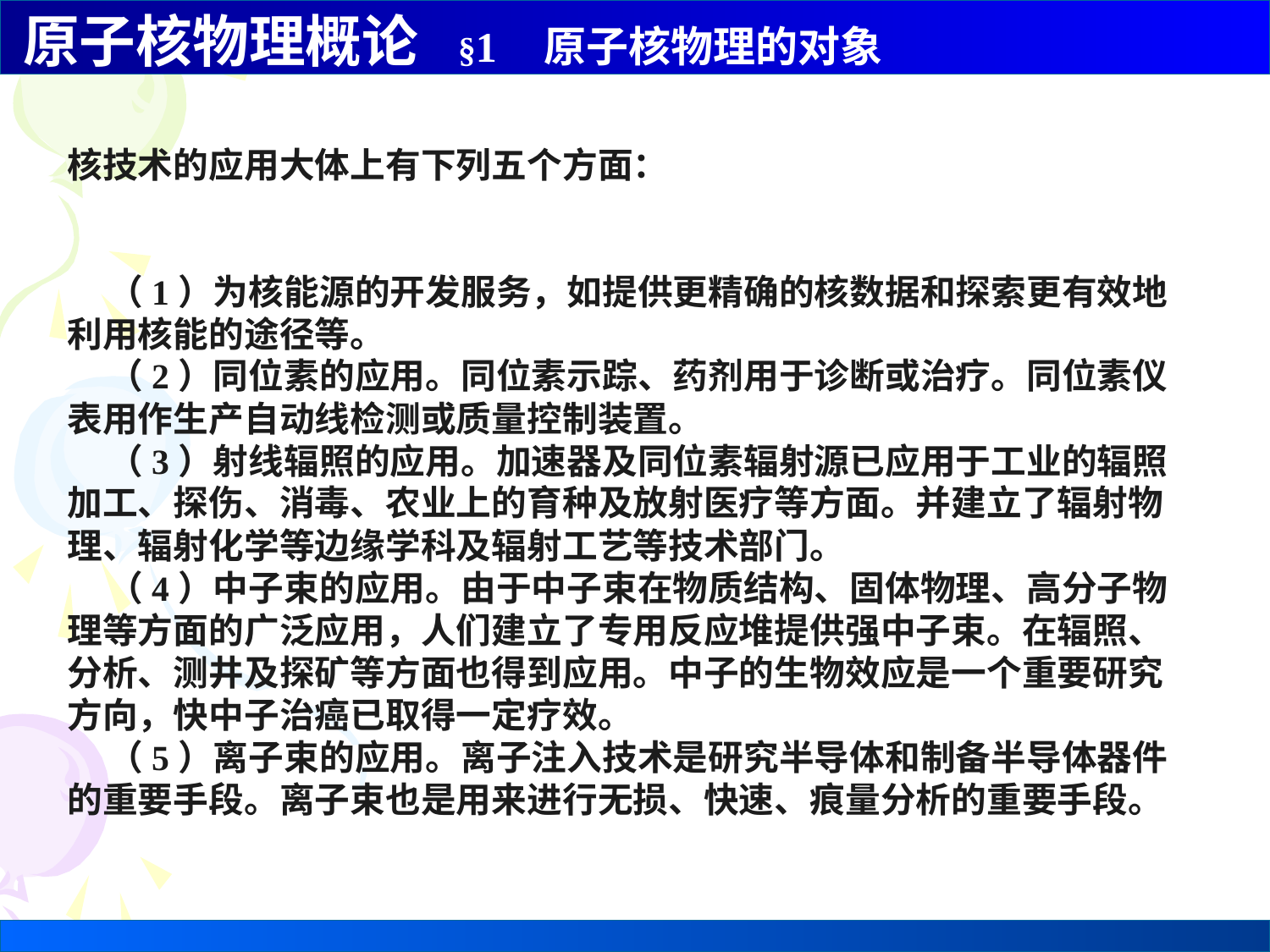

核技术的应用大体上有下列五个方面：

    （1）为核能源的开发服务，如提供更精确的核数据和探索更有效地利用核能的途径等。
    （2）同位素的应用。同位素示踪、药剂用于诊断或治疗。同位素仪表用作生产自动线检测或质量控制装置。
    （3）射线辐照的应用。加速器及同位素辐射源已应用于工业的辐照加工、探伤、消毒、农业上的育种及放射医疗等方面。并建立了辐射物理、辐射化学等边缘学科及辐射工艺等技术部门。
    （4）中子束的应用。由于中子束在物质结构、固体物理、高分子物理等方面的广泛应用，人们建立了专用反应堆提供强中子束。在辐照、分析、测井及探矿等方面也得到应用。中子的生物效应是一个重要研究方向，快中子治癌已取得一定疗效。
    （5）离子束的应用。离子注入技术是研究半导体和制备半导体器件的重要手段。离子束也是用来进行无损、快速、痕量分析的重要手段。